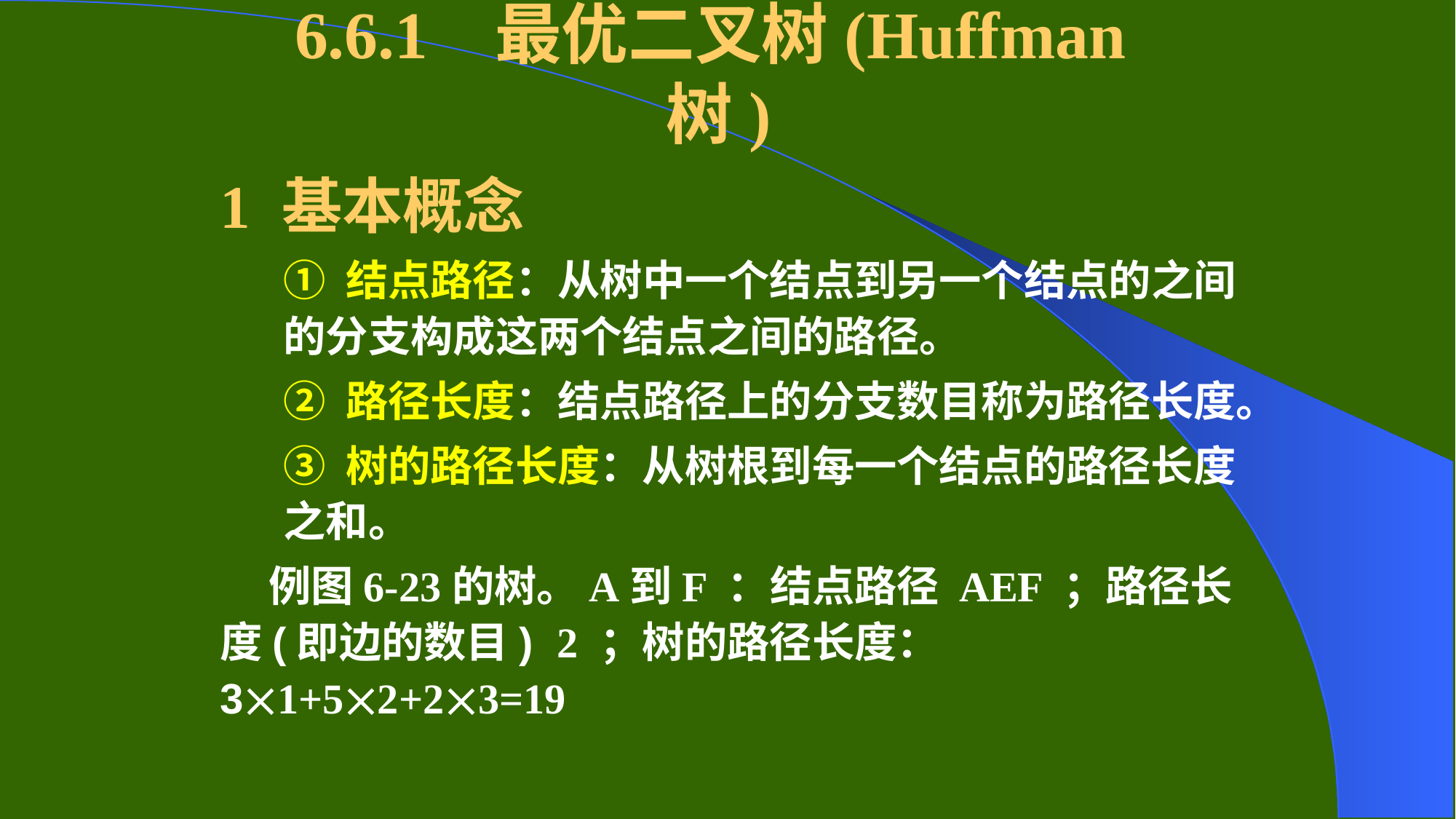

# 6.6.1   最优二叉树(Huffman树)
1 基本概念
① 结点路径：从树中一个结点到另一个结点的之间的分支构成这两个结点之间的路径。
② 路径长度：结点路径上的分支数目称为路径长度。
③ 树的路径长度：从树根到每一个结点的路径长度之和。
    例图6-23的树。A到F ：结点路径 AEF ；路径长度(即边的数目)  2 ；树的路径长度：3×1+5×2+2×3=19